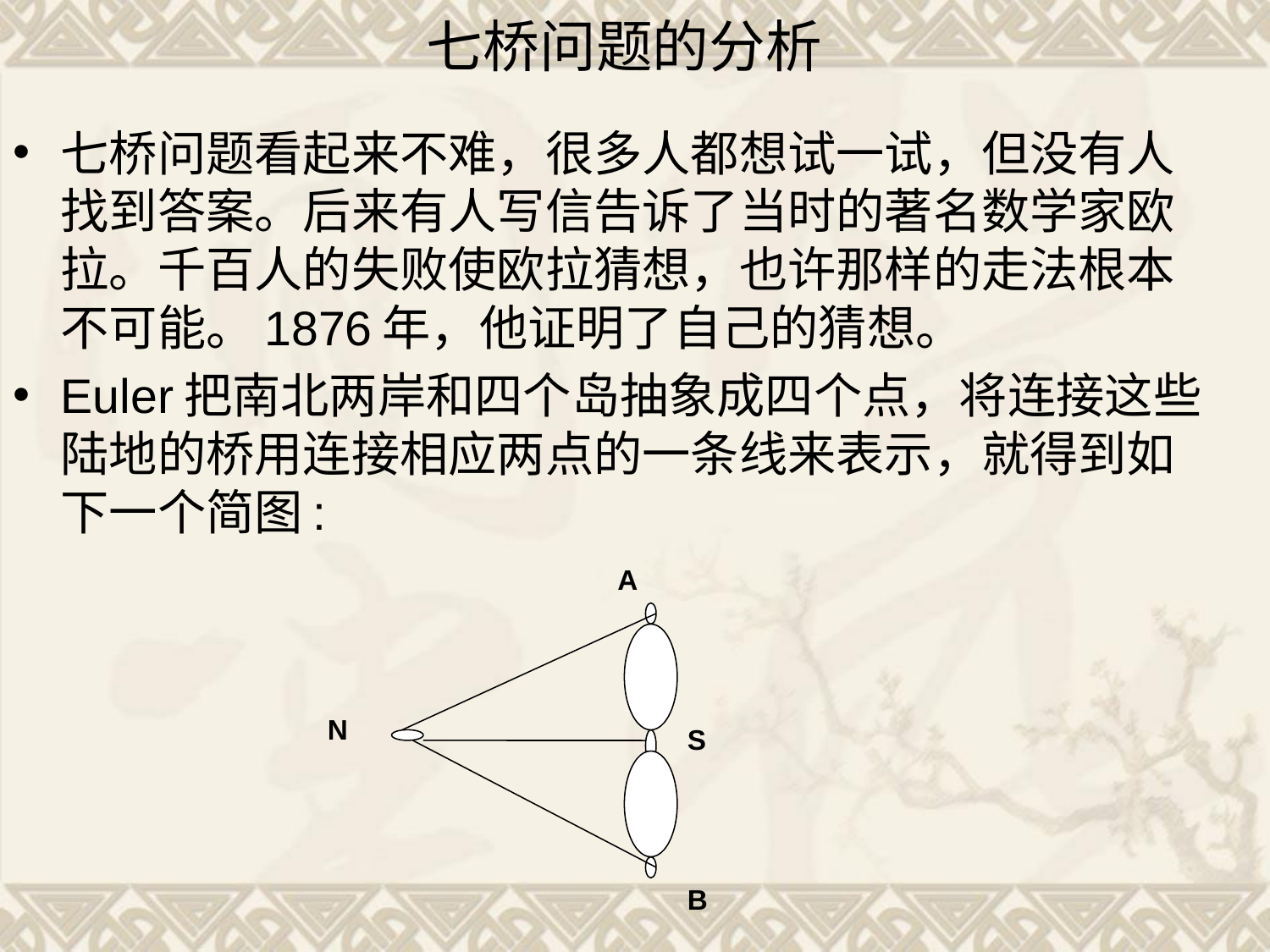

# 七桥问题的分析
七桥问题看起来不难，很多人都想试一试，但没有人找到答案。后来有人写信告诉了当时的著名数学家欧拉。千百人的失败使欧拉猜想，也许那样的走法根本不可能。1876年，他证明了自己的猜想。
Euler把南北两岸和四个岛抽象成四个点，将连接这些陆地的桥用连接相应两点的一条线来表示，就得到如下一个简图:
A

N
S

B